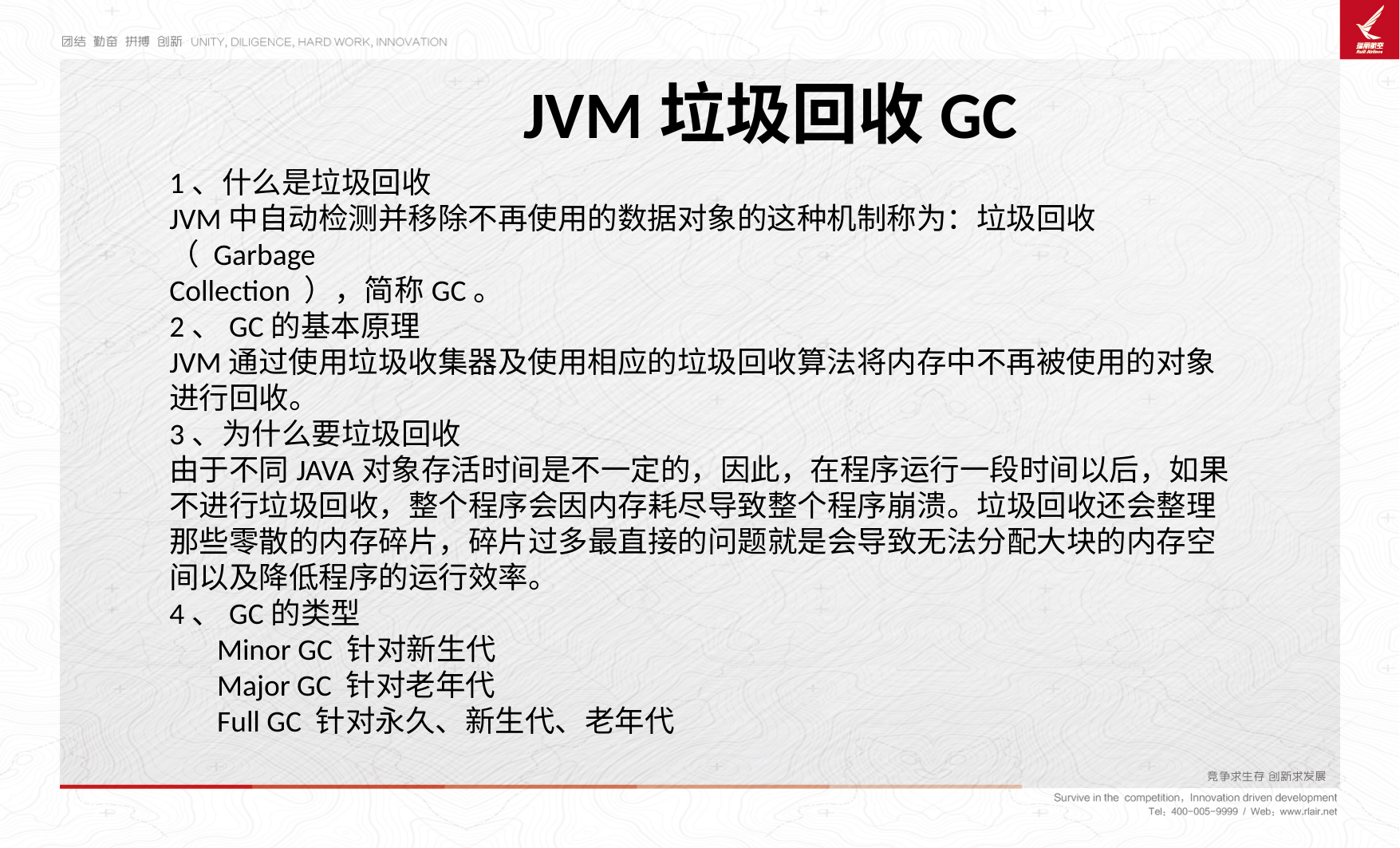

JVM垃圾回收GC
1、什么是垃圾回收
JVM中自动检测并移除不再使用的数据对象的这种机制称为：垃圾回收（ Garbage
Collection ），简称GC。
2、GC的基本原理
JVM通过使用垃圾收集器及使用相应的垃圾回收算法将内存中不再被使用的对象
进行回收。
3、为什么要垃圾回收
由于不同JAVA对象存活时间是不一定的，因此，在程序运行一段时间以后，如果
不进行垃圾回收，整个程序会因内存耗尽导致整个程序崩溃。垃圾回收还会整理那些零散的内存碎片，碎片过多最直接的问题就是会导致无法分配大块的内存空间以及降低程序的运行效率。
4、GC的类型
       Minor GC 针对新生代
       Major GC 针对老年代
       Full GC 针对永久、新生代、老年代